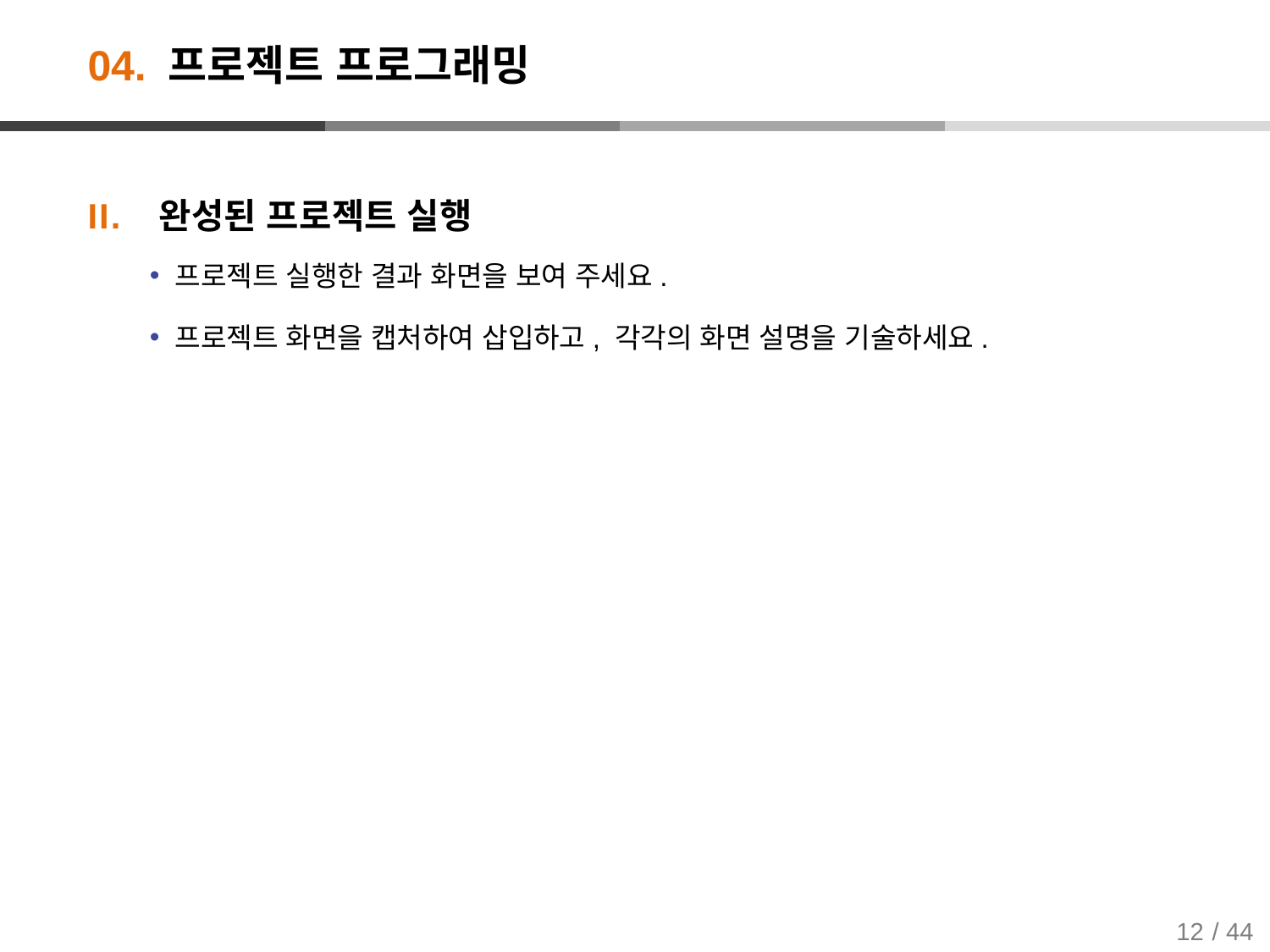

# 04. 프로젝트 프로그래밍
완성된 프로젝트 실행
프로젝트 실행한 결과 화면을 보여 주세요.
프로젝트 화면을 캡처하여 삽입하고, 각각의 화면 설명을 기술하세요.